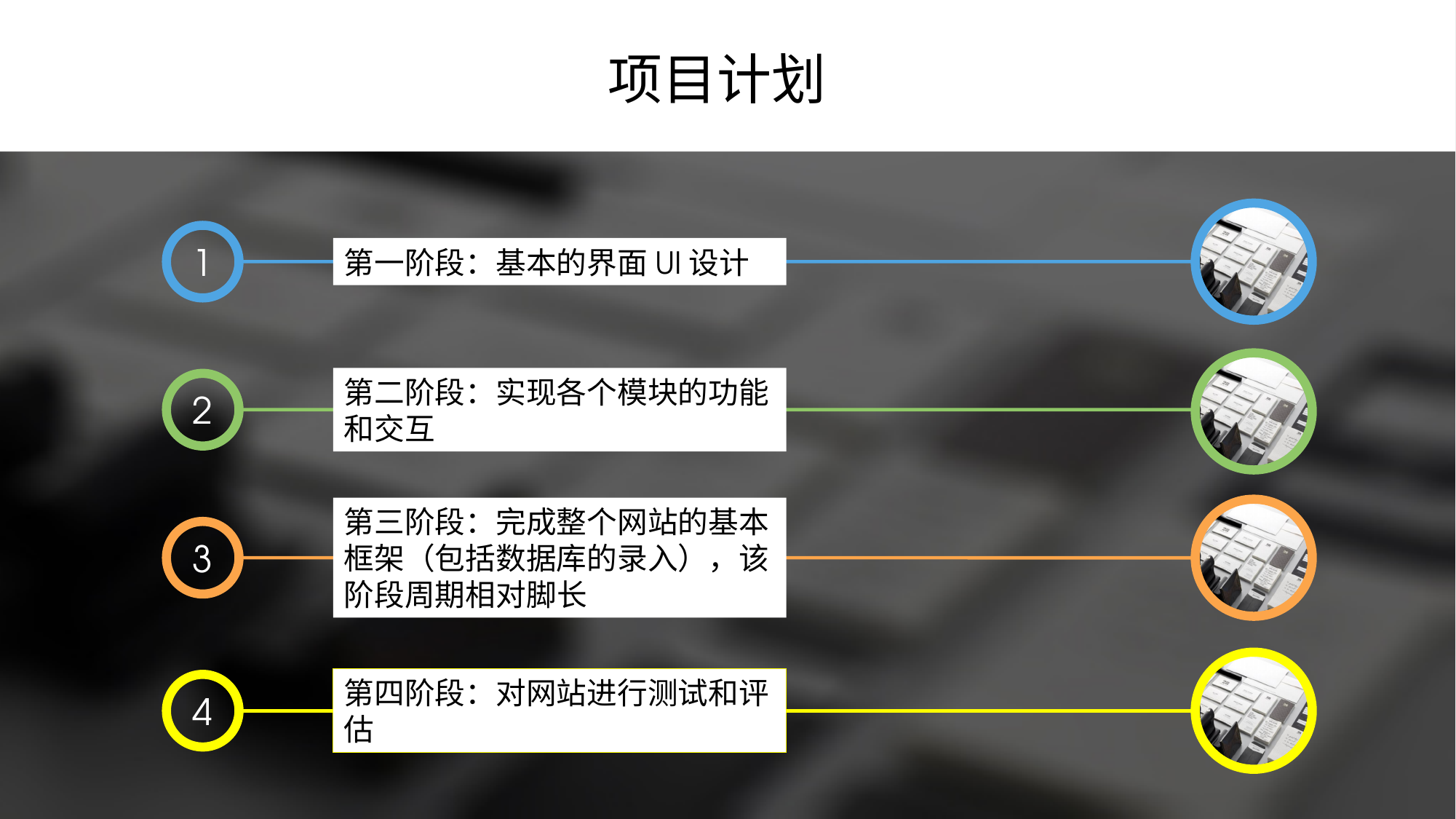

项目计划

1
第一阶段：基本的界面UI设计

第二阶段：实现各个模块的功能和交互
2
第三阶段：完成整个网站的基本框架（包括数据库的录入），该阶段周期相对脚长

3

第四阶段：对网站进行测试和评估
4